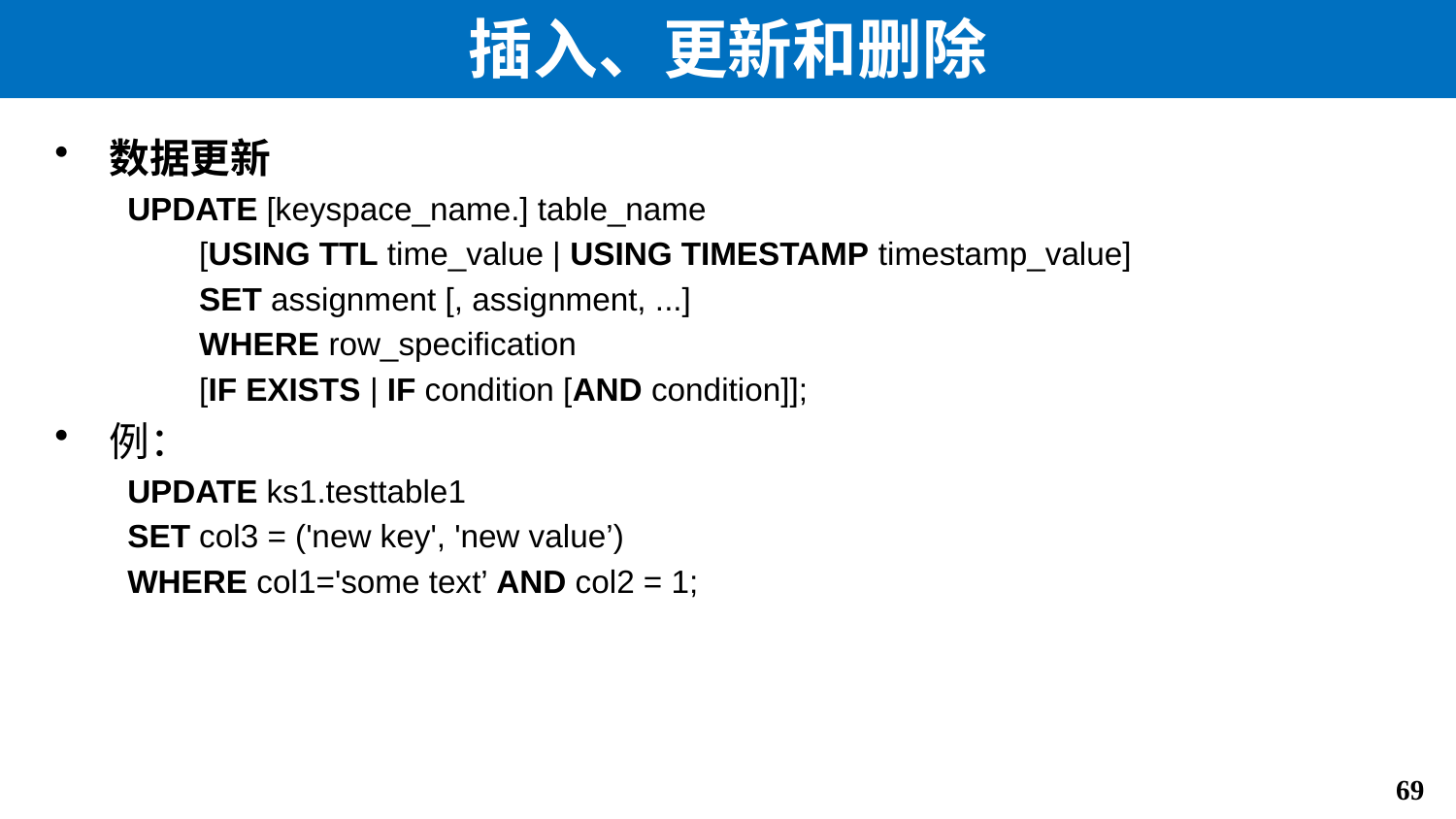

# 插入、更新和删除
数据更新
UPDATE [keyspace_name.] table_name
        [USING TTL time_value | USING TIMESTAMP timestamp_value]
        SET assignment [, assignment, ...]
        WHERE row_specification
        [IF EXISTS | IF condition [AND condition]];
例：
UPDATE ks1.testtable1
SET col3 = ('new key', 'new value’)
WHERE col1='some text’ AND col2 = 1;